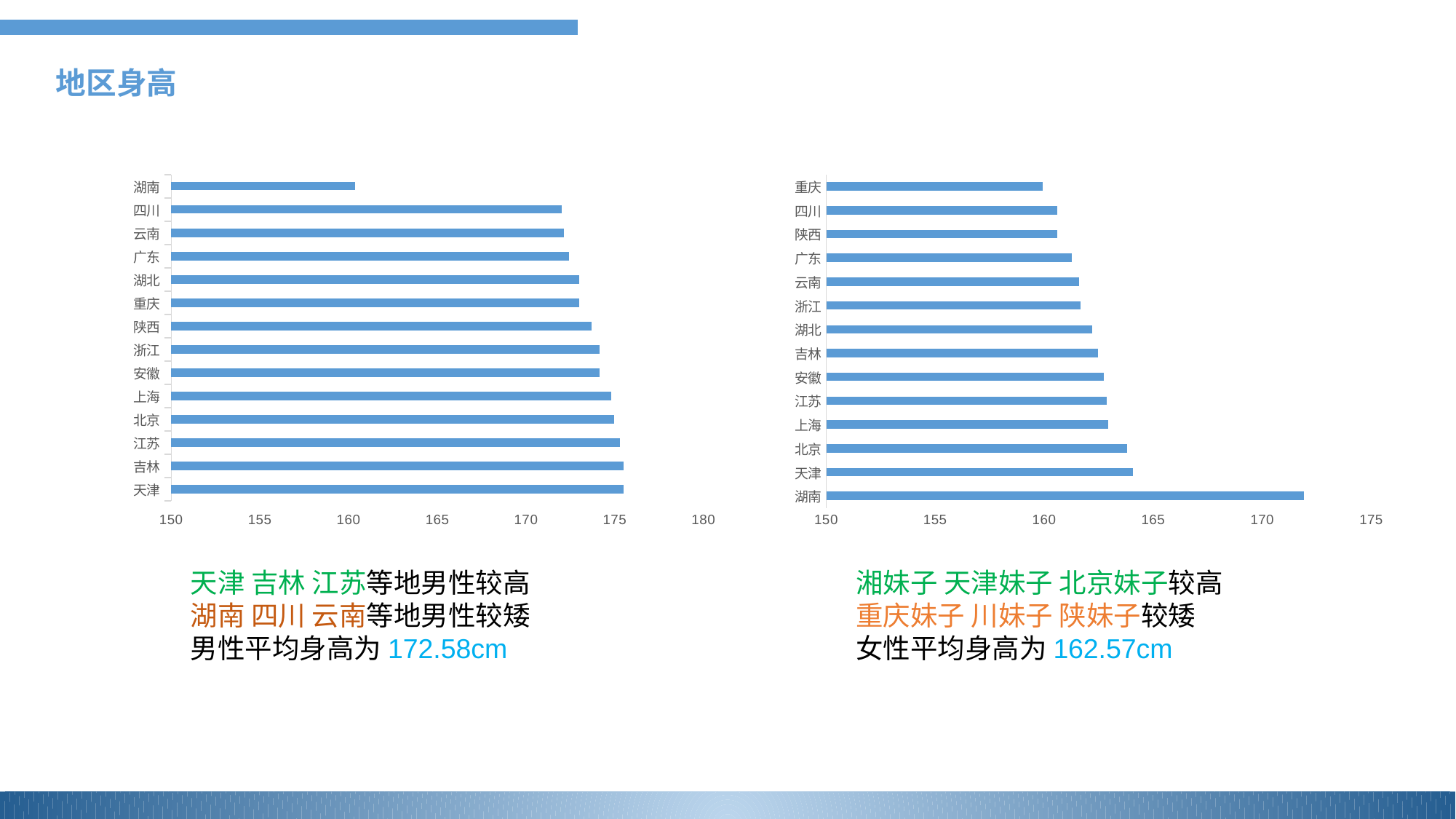

地区身高

### Chart

| Category |  |
|---|---|
| 天津 | 175.5125 |
| 吉林 | 175.483 |
| 江苏 | 175.2978 |
| 北京 | 174.9518 |
| 上海 | 174.808 |
| 安徽 | 174.1606 |
| 浙江 | 174.1536 |
| 陕西 | 173.6795 |
| 重庆 | 172.9884 |
| 湖北 | 172.9793 |
| 广东 | 172.4233 |
| 云南 | 172.1401 |
| 四川 | 172.0294 |
| 湖南 | 160.3575 |

### Chart

| Category |  |
|---|---|
| 湖南 | 171.9202 |
| 天津 | 164.051 |
| 北京 | 163.7952 |
| 上海 | 162.9356 |
| 江苏 | 162.8639 |
| 安徽 | 162.7418 |
| 吉林 | 162.4725 |
| 湖北 | 162.2063 |
| 浙江 | 161.6527 |
| 云南 | 161.5976 |
| 广东 | 161.2536 |
| 陕西 | 160.6066 |
| 四川 | 160.6027 |
| 重庆 | 159.9383 |
天津 吉林 江苏等地男性较高
湖南 四川 云南等地男性较矮
男性平均身高为172.58cm
湘妹子 天津妹子 北京妹子较高
重庆妹子 川妹子 陕妹子较矮
女性平均身高为162.57cm